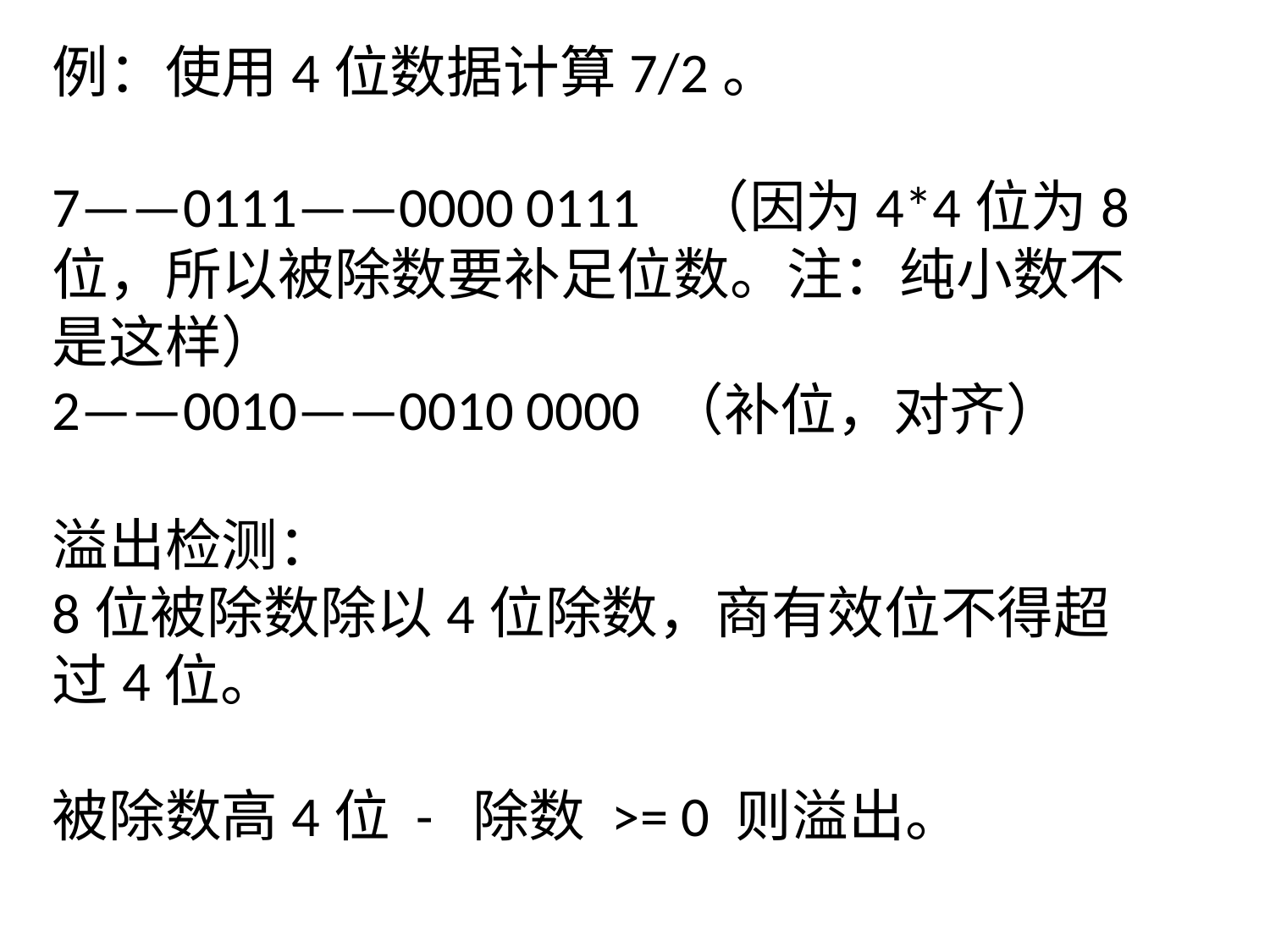

例：使用4位数据计算7/2。

7——0111——0000 0111   （因为4*4位为8位，所以被除数要补足位数。注：纯小数不是这样）
2——0010——0010 0000 （补位，对齐）

溢出检测：
8位被除数除以4位除数，商有效位不得超过4位。

被除数高4位 -  除数 >= 0 则溢出。